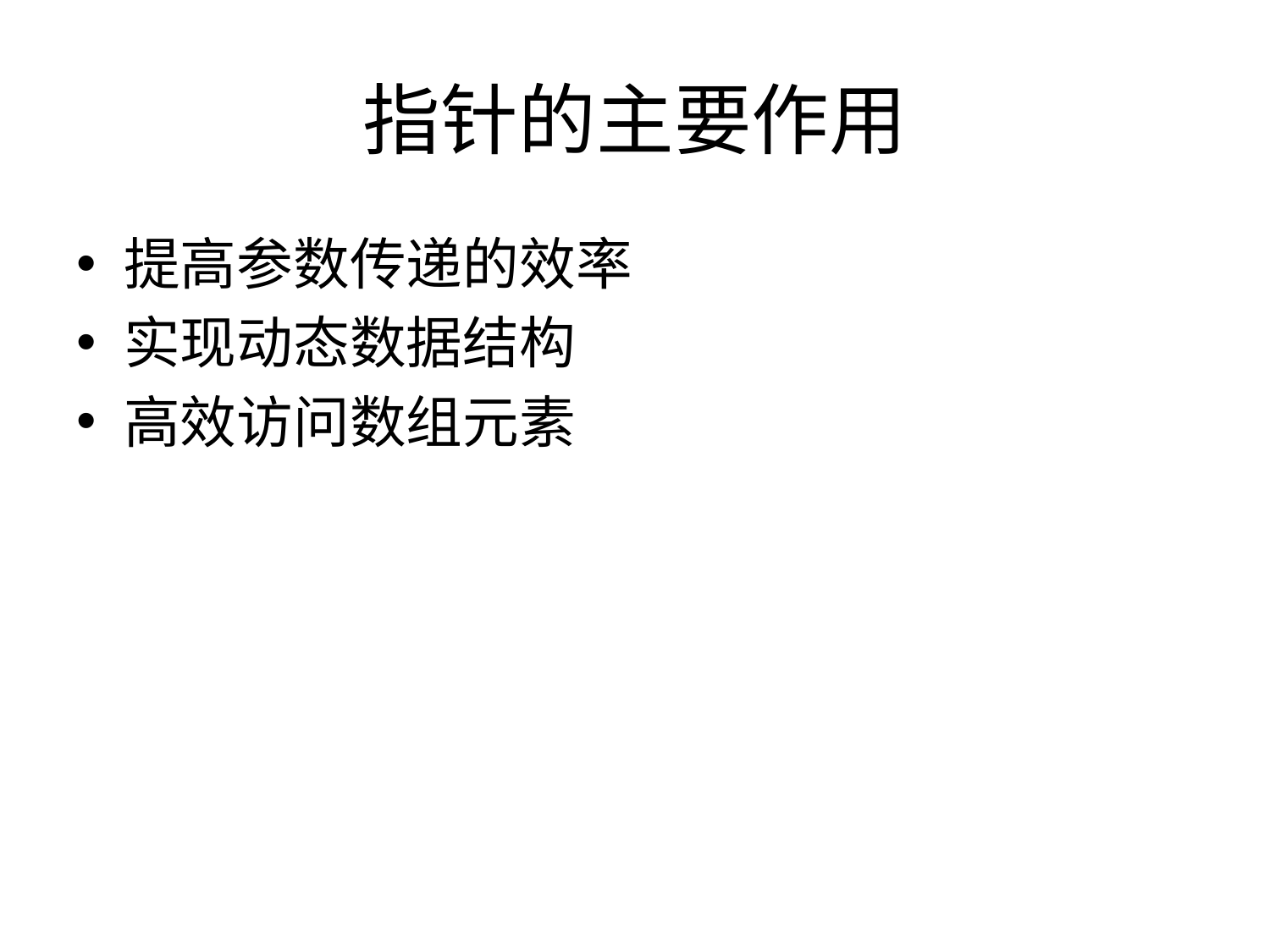

# 指针的主要作用
提高参数传递的效率
实现动态数据结构
高效访问数组元素